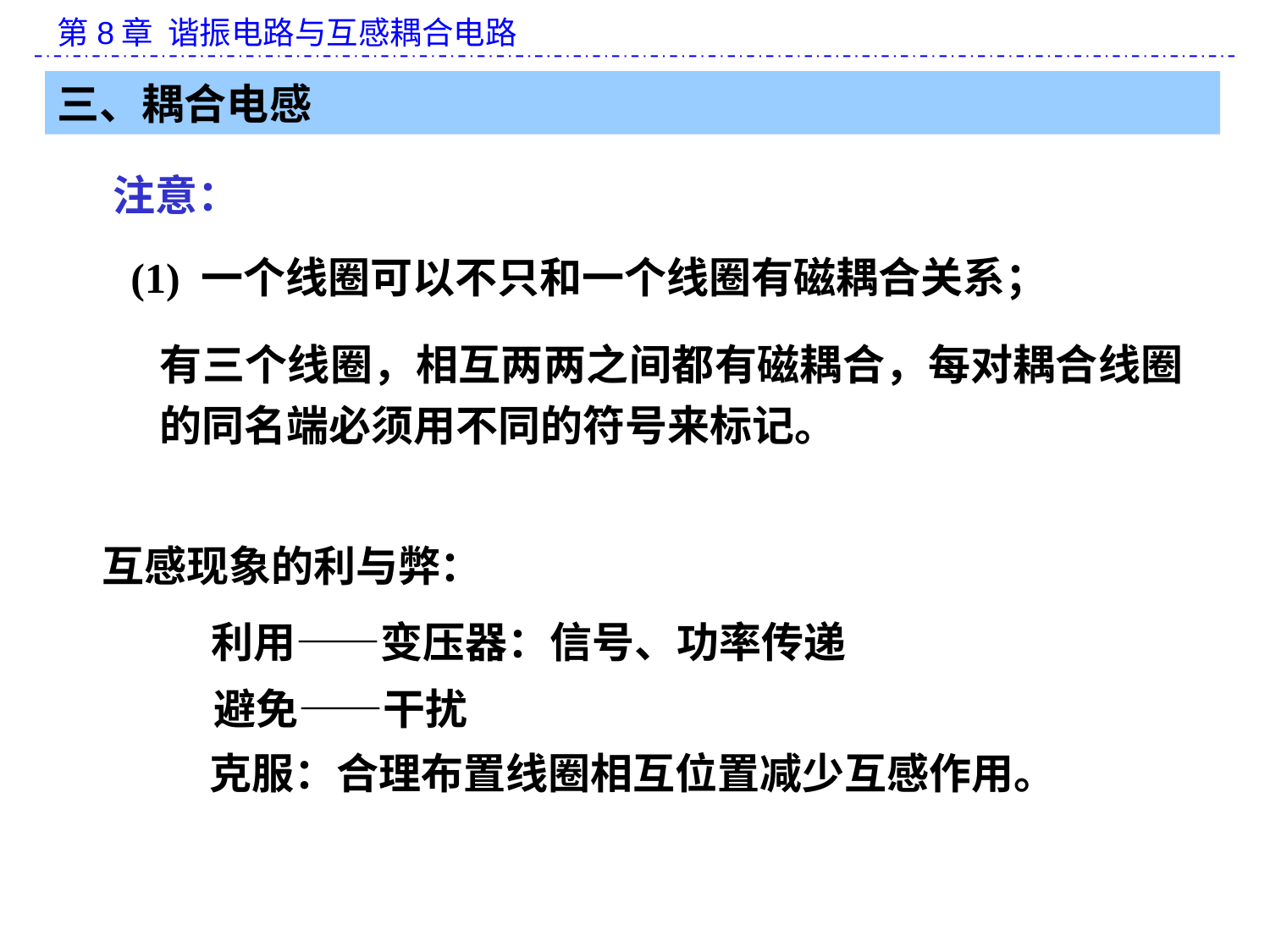

三、耦合电感
注意：
(1) 一个线圈可以不只和一个线圈有磁耦合关系；
有三个线圈，相互两两之间都有磁耦合，每对耦合线圈的同名端必须用不同的符号来标记。
互感现象的利与弊：
利用——变压器：信号、功率传递
避免——干扰
克服：合理布置线圈相互位置减少互感作用。